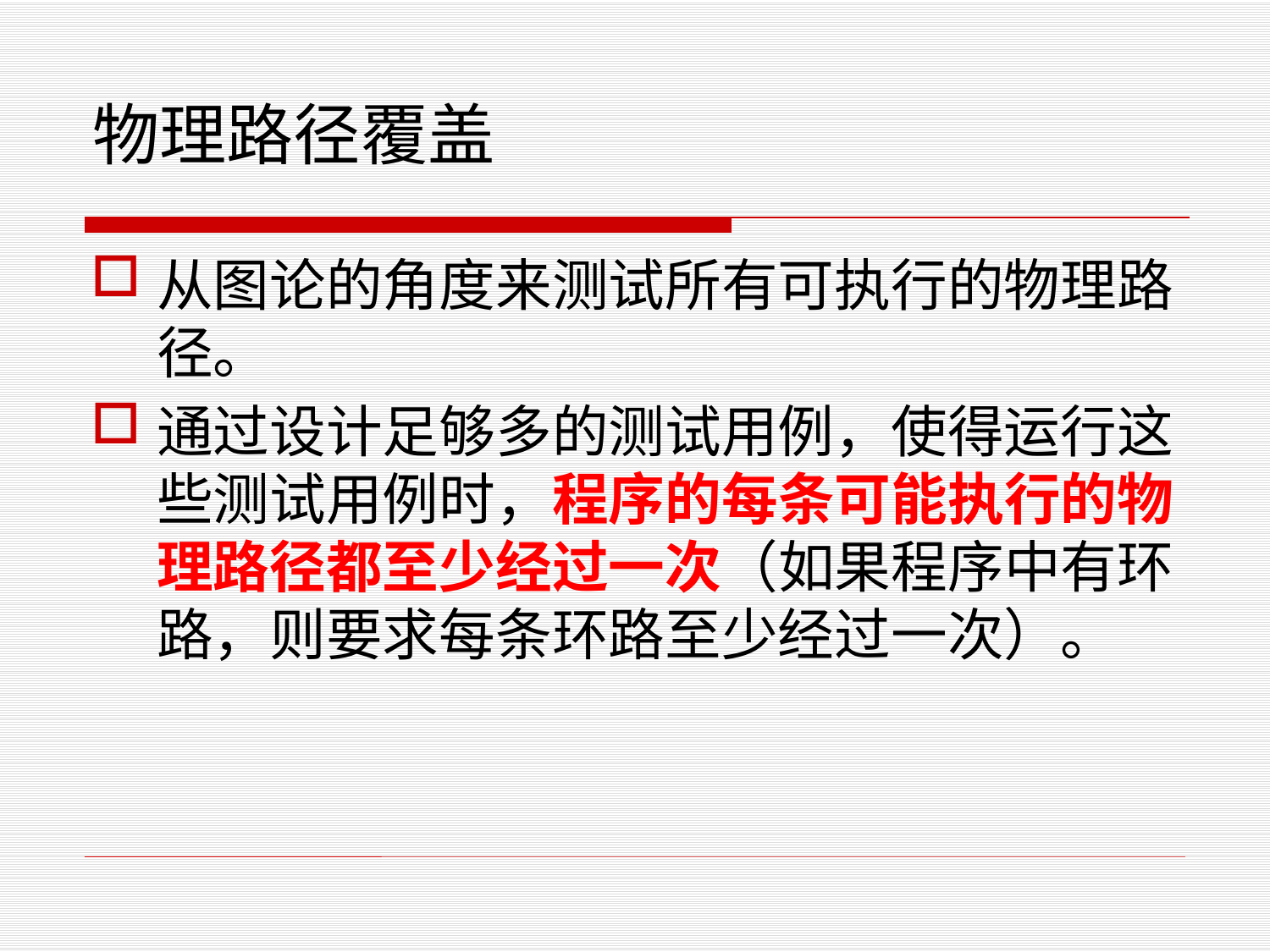

# 物理路径覆盖
从图论的角度来测试所有可执行的物理路径。
通过设计足够多的测试用例，使得运行这些测试用例时，程序的每条可能执行的物理路径都至少经过一次（如果程序中有环路，则要求每条环路至少经过一次）。